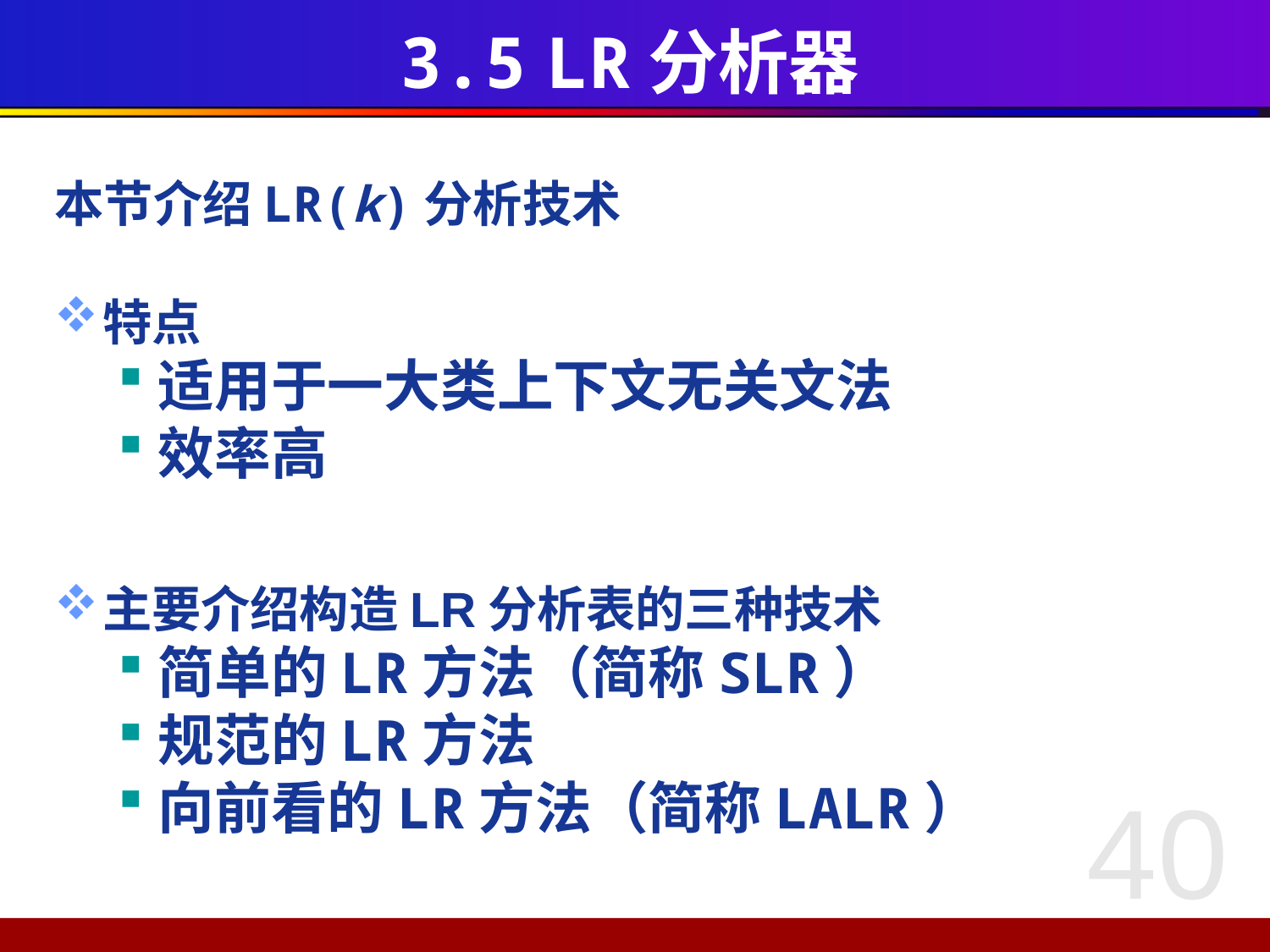

# 3.5 LR分析器
本节介绍LR(k)分析技术

特点
适用于一大类上下文无关文法
效率高

主要介绍构造LR分析表的三种技术
简单的LR方法（简称SLR）
规范的LR方法
向前看的LR方法（简称LALR）